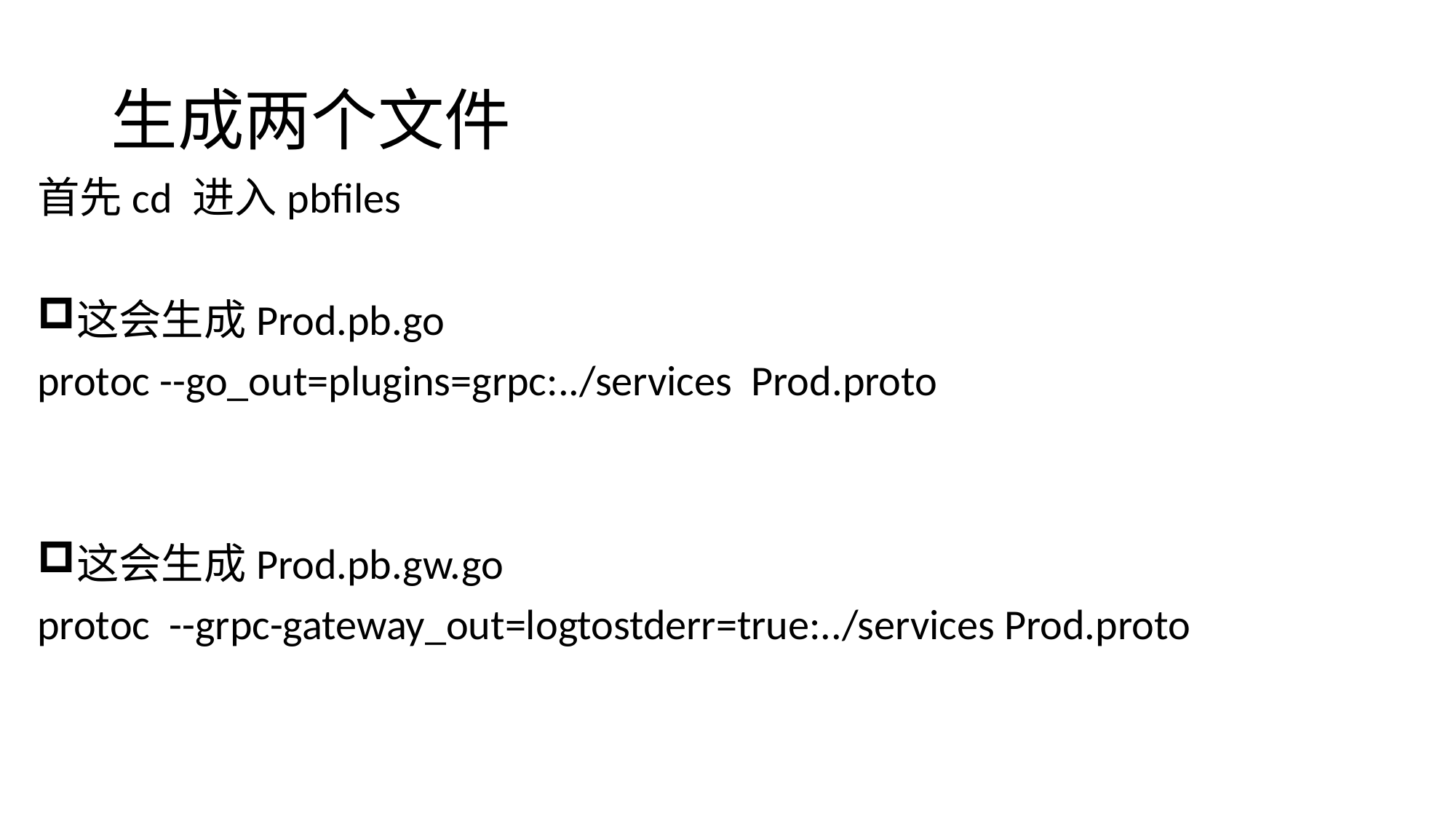

# 生成两个文件
首先cd 进入pbfiles

这会生成Prod.pb.go
protoc --go_out=plugins=grpc:../services  Prod.proto

这会生成Prod.pb.gw.go
protoc  --grpc-gateway_out=logtostderr=true:../services Prod.proto